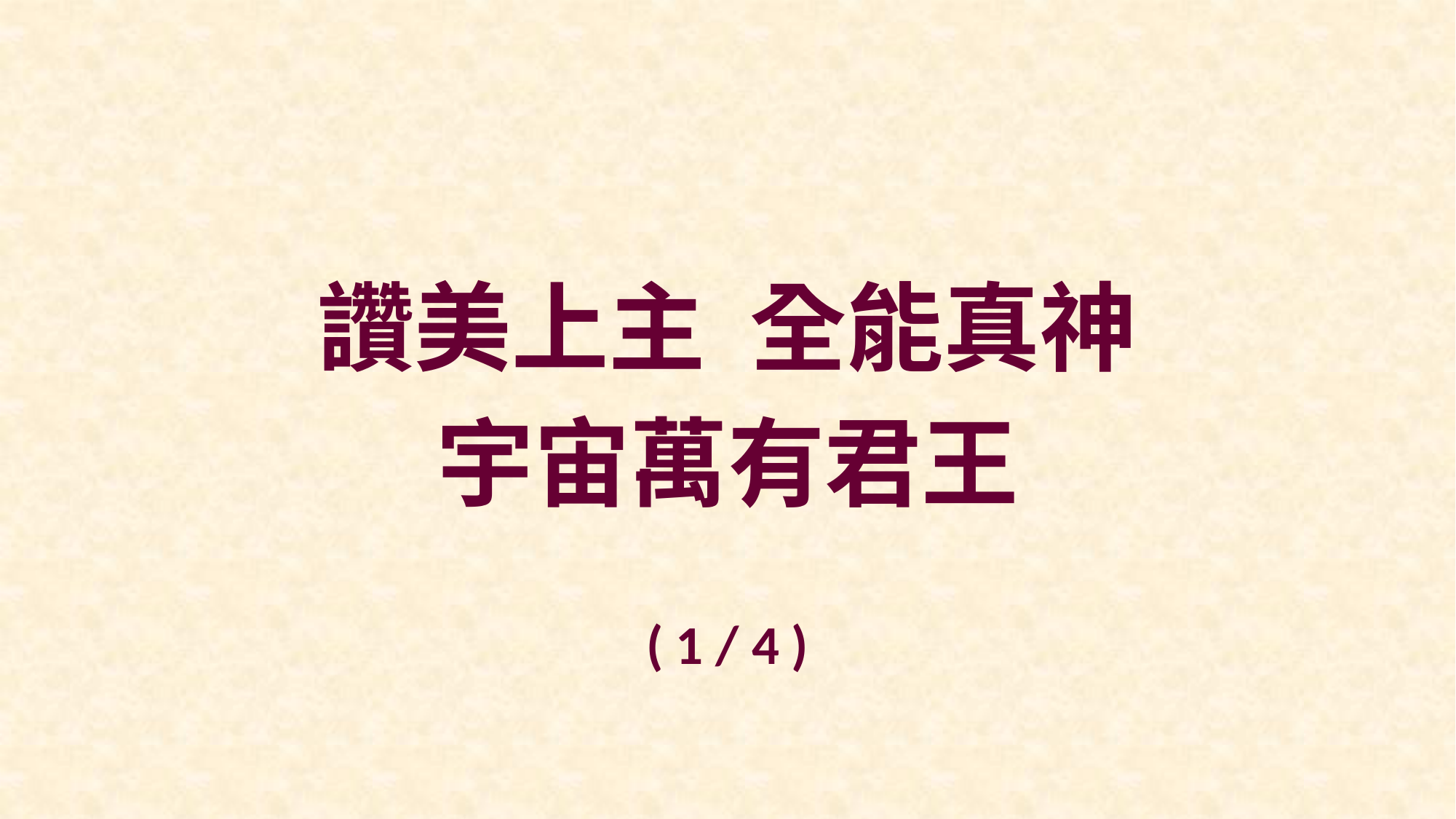

讚美上主  全能真神
宇宙萬有君王
( 1 / 4 )